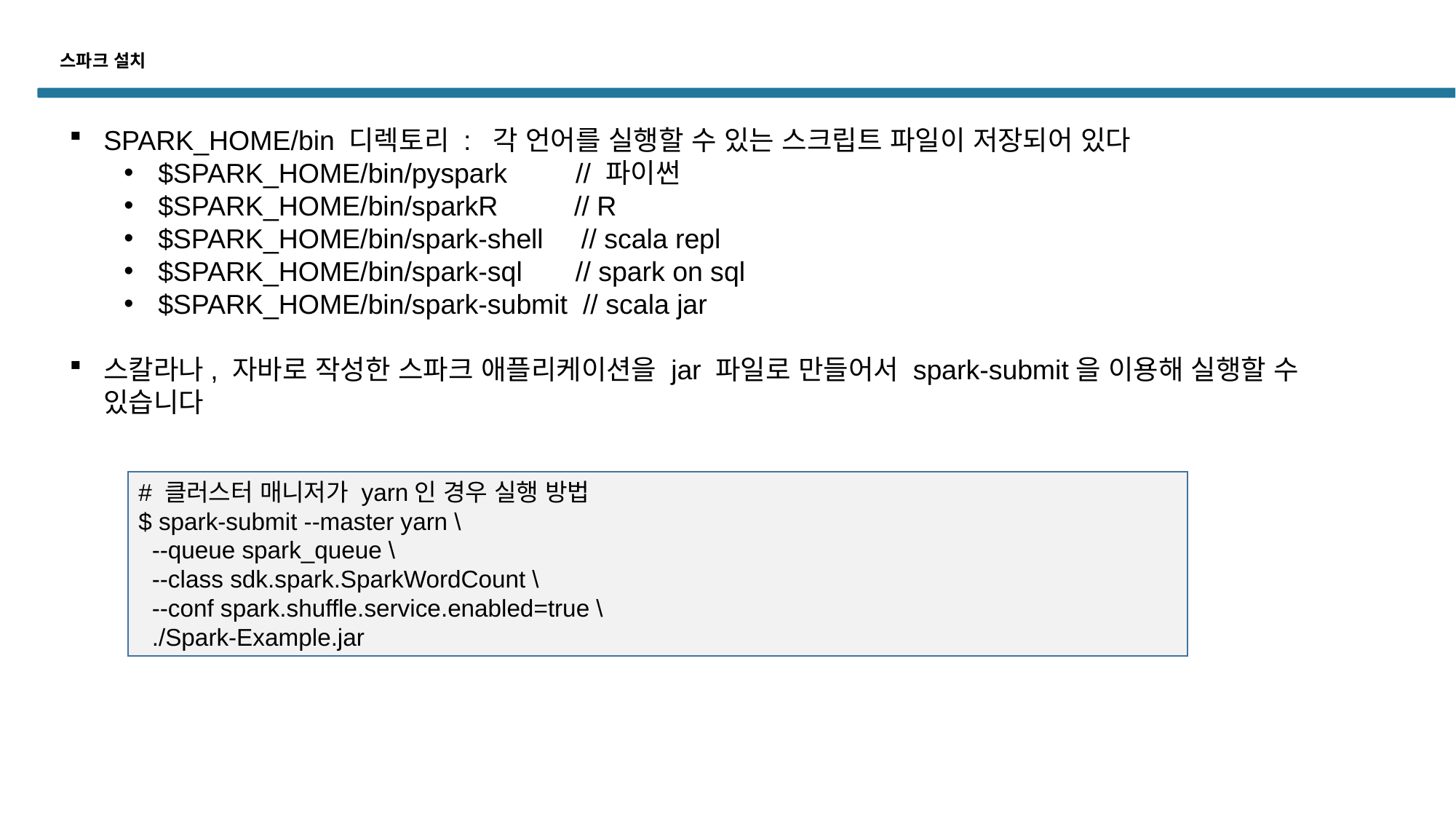

# 스파크 설치
SPARK_HOME/bin 디렉토리 :  각 언어를 실행할 수 있는 스크립트 파일이 저장되어 있다
$SPARK_HOME/bin/pyspark         // 파이썬
$SPARK_HOME/bin/sparkR          // R
$SPARK_HOME/bin/spark-shell     // scala repl
$SPARK_HOME/bin/spark-sql       // spark on sql
$SPARK_HOME/bin/spark-submit  // scala jar

스칼라나, 자바로 작성한 스파크 애플리케이션을 jar 파일로 만들어서 spark-submit을 이용해 실행할 수 있습니다

# 클러스터 매니저가 yarn인 경우 실행 방법
$ spark-submit --master yarn \
  --queue spark_queue \
  --class sdk.spark.SparkWordCount \
  --conf spark.shuffle.service.enabled=true \
  ./Spark-Example.jar